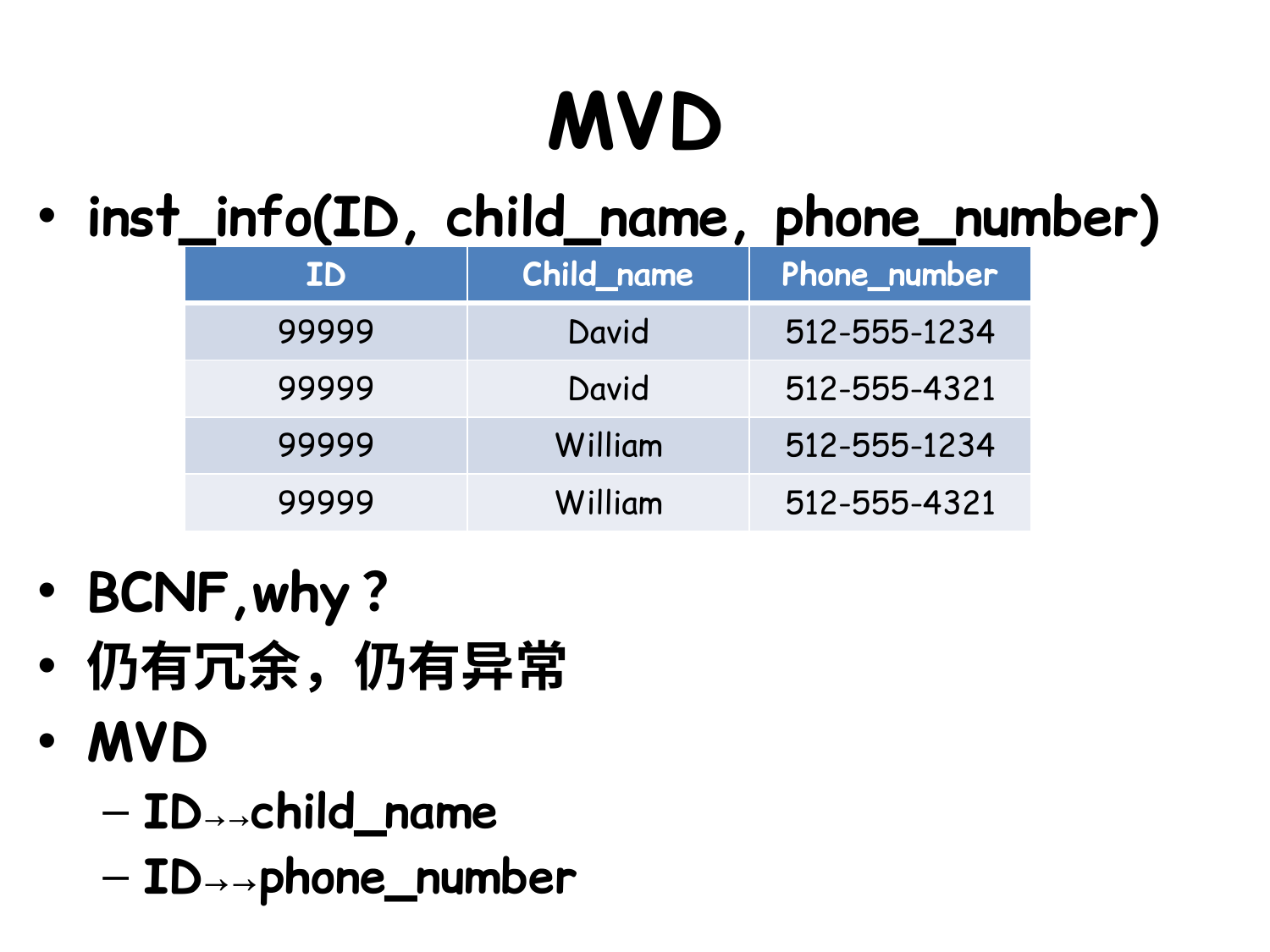

# MVD
inst_info(ID, child_name, phone_number)

BCNF,why？
仍有冗余，仍有异常
MVD
ID→→child_name
ID→→phone_number

| ID | Child\_name | Phone\_number |
| --- | --- | --- |
| 99999 | David | 512-555-1234 |
| 99999 | David | 512-555-4321 |
| 99999 | William | 512-555-1234 |
| 99999 | William | 512-555-4321 |